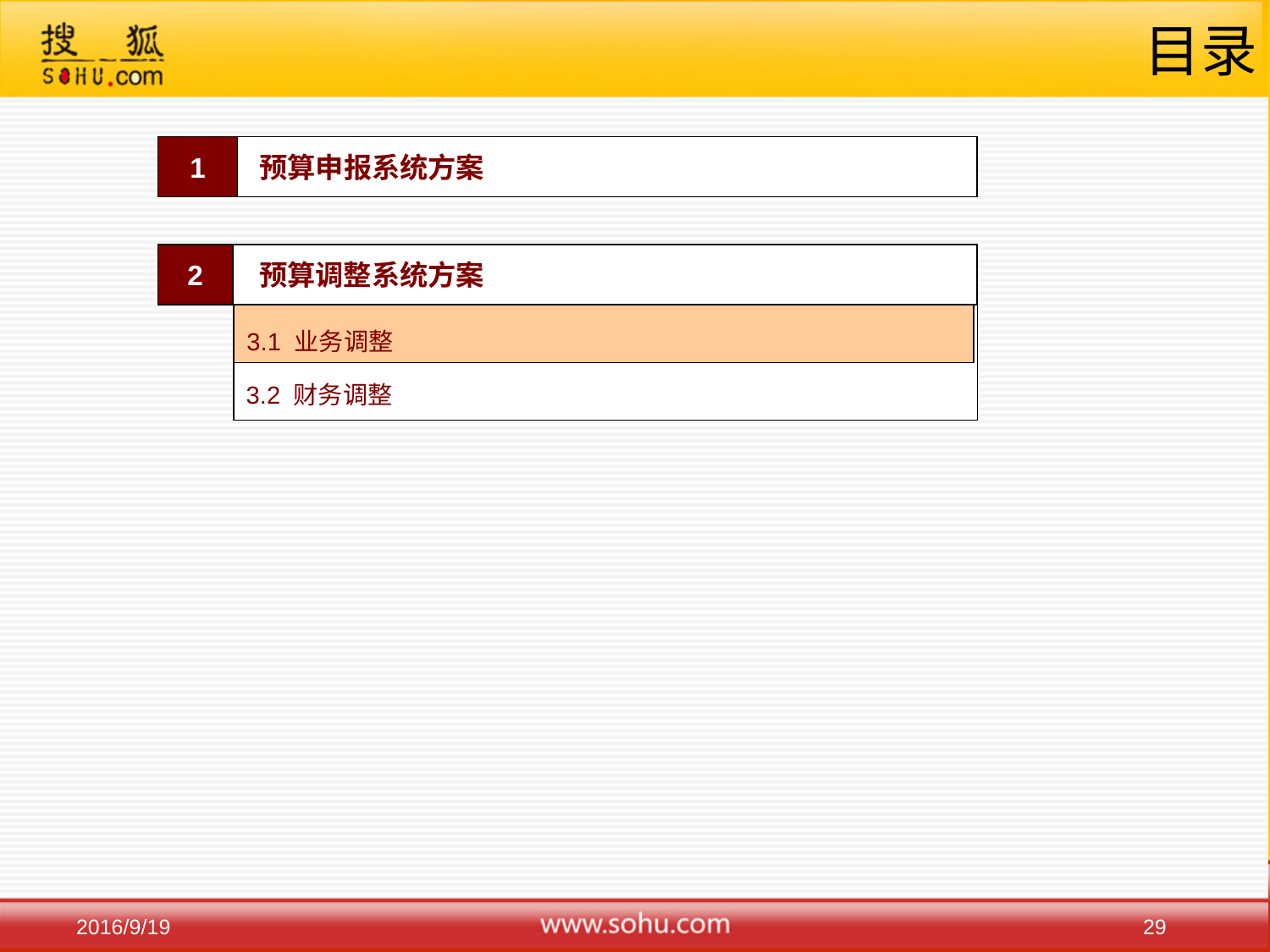

# 目录
1
  预算申报系统方案
2
  预算调整系统方案
3.1 业务调整
3.1 业务调整
3.2 财务调整
29